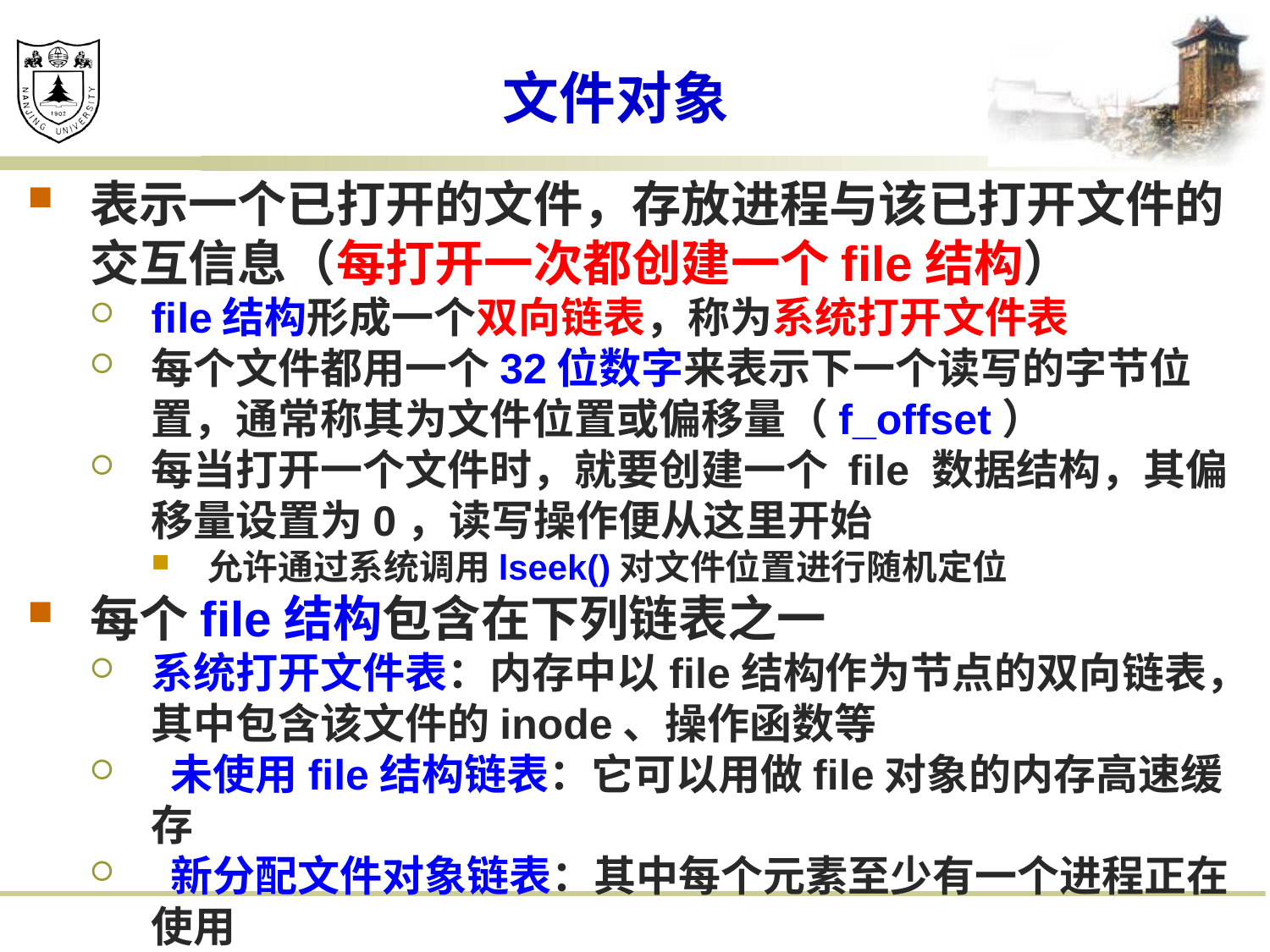

# 文件对象
表示一个已打开的文件，存放进程与该已打开文件的交互信息（每打开一次都创建一个file结构）
file结构形成一个双向链表，称为系统打开文件表
每个文件都用一个32位数字来表示下一个读写的字节位置，通常称其为文件位置或偏移量（f_offset）
每当打开一个文件时，就要创建一个 file 数据结构，其偏移量设置为0，读写操作便从这里开始
允许通过系统调用lseek()对文件位置进行随机定位
每个file结构包含在下列链表之一
系统打开文件表：内存中以file结构作为节点的双向链表，其中包含该文件的inode、操作函数等
 未使用file结构链表：它可以用做file对象的内存高速缓存
 新分配文件对象链表：其中每个元素至少有一个进程正在使用
129